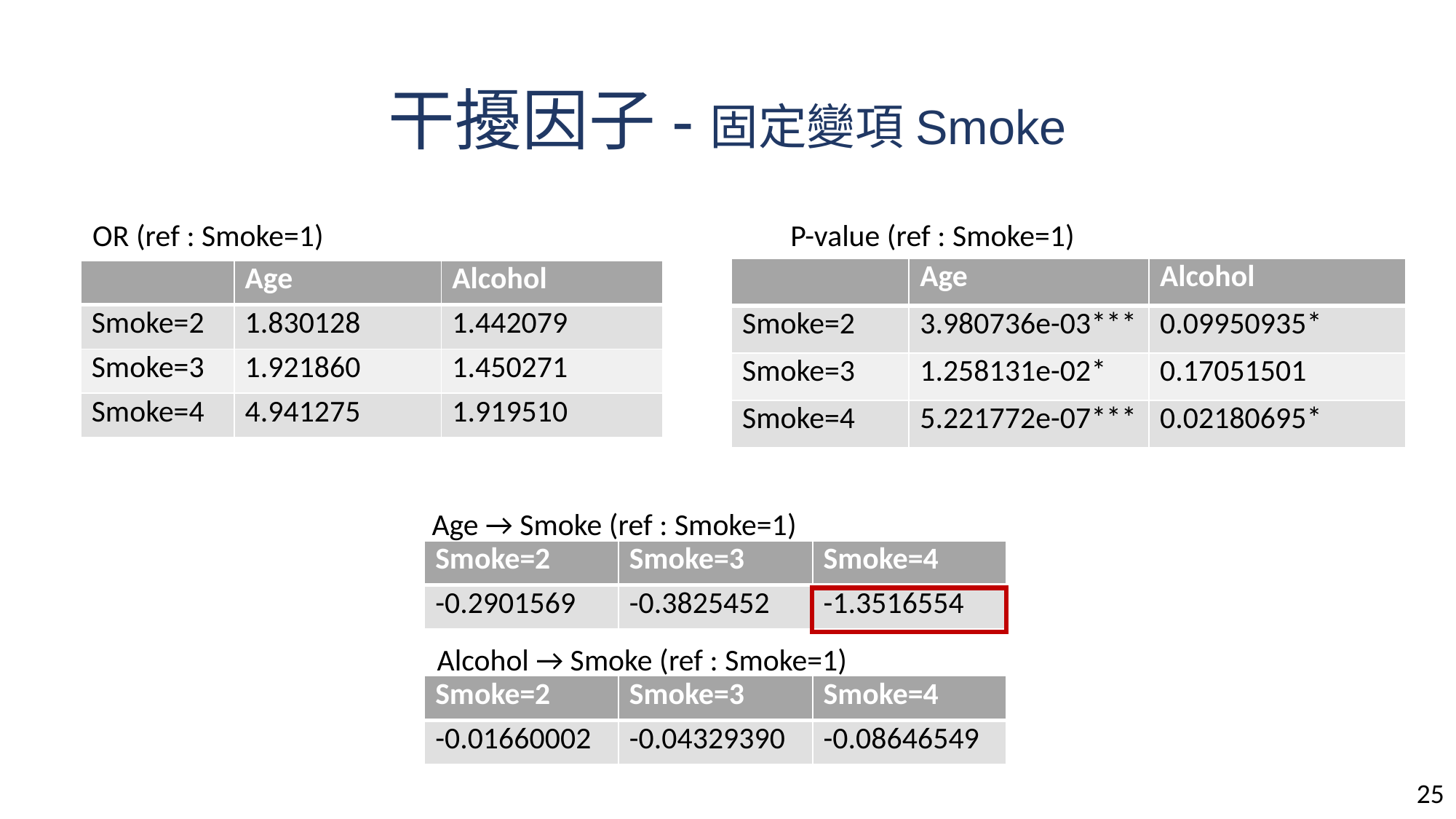

# 干擾因子-固定變項Smoke
OR (ref : Smoke=1)
P-value (ref : Smoke=1)
|  | Age | Alcohol |
| --- | --- | --- |
| Smoke=2 | 3.980736e-03\*\*\* | 0.09950935\* |
| Smoke=3 | 1.258131e-02\* | 0.17051501 |
| Smoke=4 | 5.221772e-07\*\*\* | 0.02180695\* |
|  | Age | Alcohol |
| --- | --- | --- |
| Smoke=2 | 3.980736e-03 | 0.09950935 |
| Smoke=3 | 1.258131e-02 | 0.17051501 |
| Smoke=4 | 5.221772e-07 | 0.02180695 |
|  | Age | Alcohol |
| --- | --- | --- |
| Smoke=2 | 1.830128 | 1.442079 |
| Smoke=3 | 1.921860 | 1.450271 |
| Smoke=4 | 4.941275 | 1.919510 |
Age → Smoke (ref : Smoke=1)
| Smoke=2 | Smoke=3 | Smoke=4 |
| --- | --- | --- |
| -0.2901569 | -0.3825452 | -1.3516554 |

Alcohol → Smoke (ref : Smoke=1)
| Smoke=2 | Smoke=3 | Smoke=4 |
| --- | --- | --- |
| -0.01660002 | -0.04329390 | -0.08646549 |
25